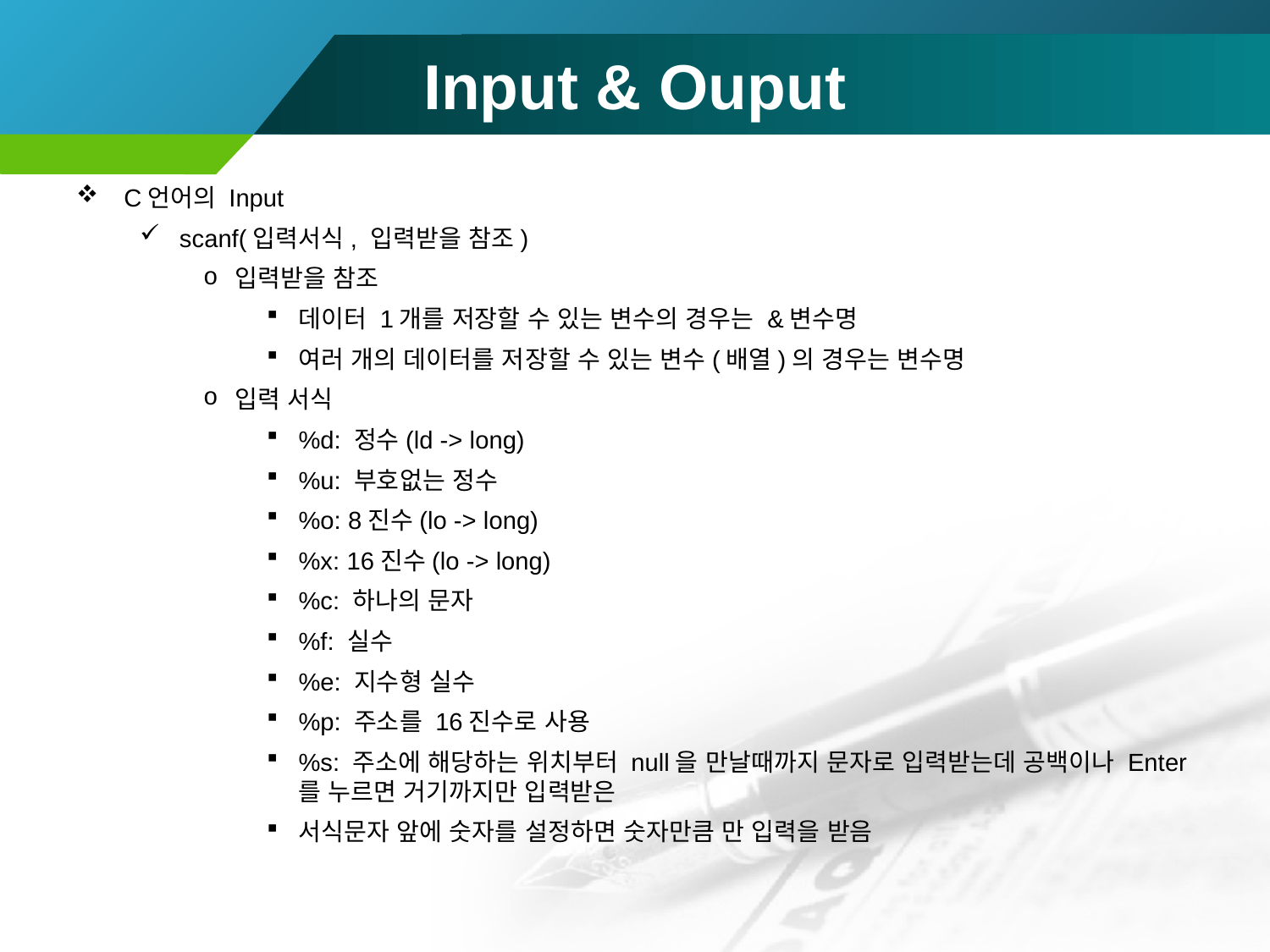

# Input & Ouput
C언어의 Input
scanf(입력서식, 입력받을 참조)
입력받을 참조
데이터 1개를 저장할 수 있는 변수의 경우는 &변수명
여러 개의 데이터를 저장할 수 있는 변수(배열)의 경우는 변수명
입력 서식
%d: 정수(ld -> long)
%u: 부호없는 정수
%o: 8진수(lo -> long)
%x: 16진수(lo -> long)
%c: 하나의 문자
%f: 실수
%e: 지수형 실수
%p: 주소를 16진수로 사용
%s: 주소에 해당하는 위치부터 null을 만날때까지 문자로 입력받는데 공백이나 Enter를 누르면 거기까지만 입력받은
서식문자 앞에 숫자를 설정하면 숫자만큼 만 입력을 받음